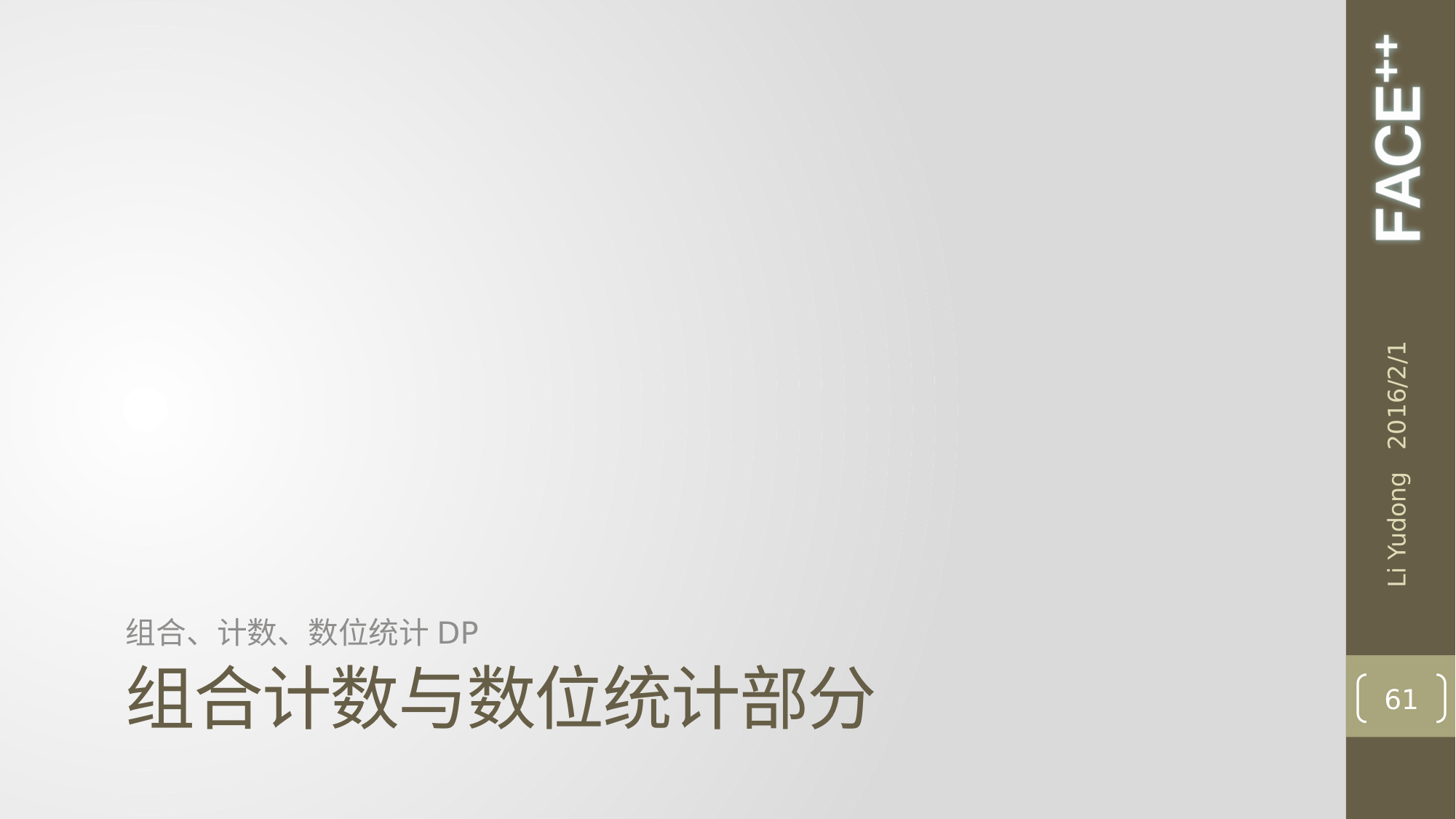

2016/2/1
组合、计数、数位统计DP
Li Yudong
# 组合计数与数位统计部分
61